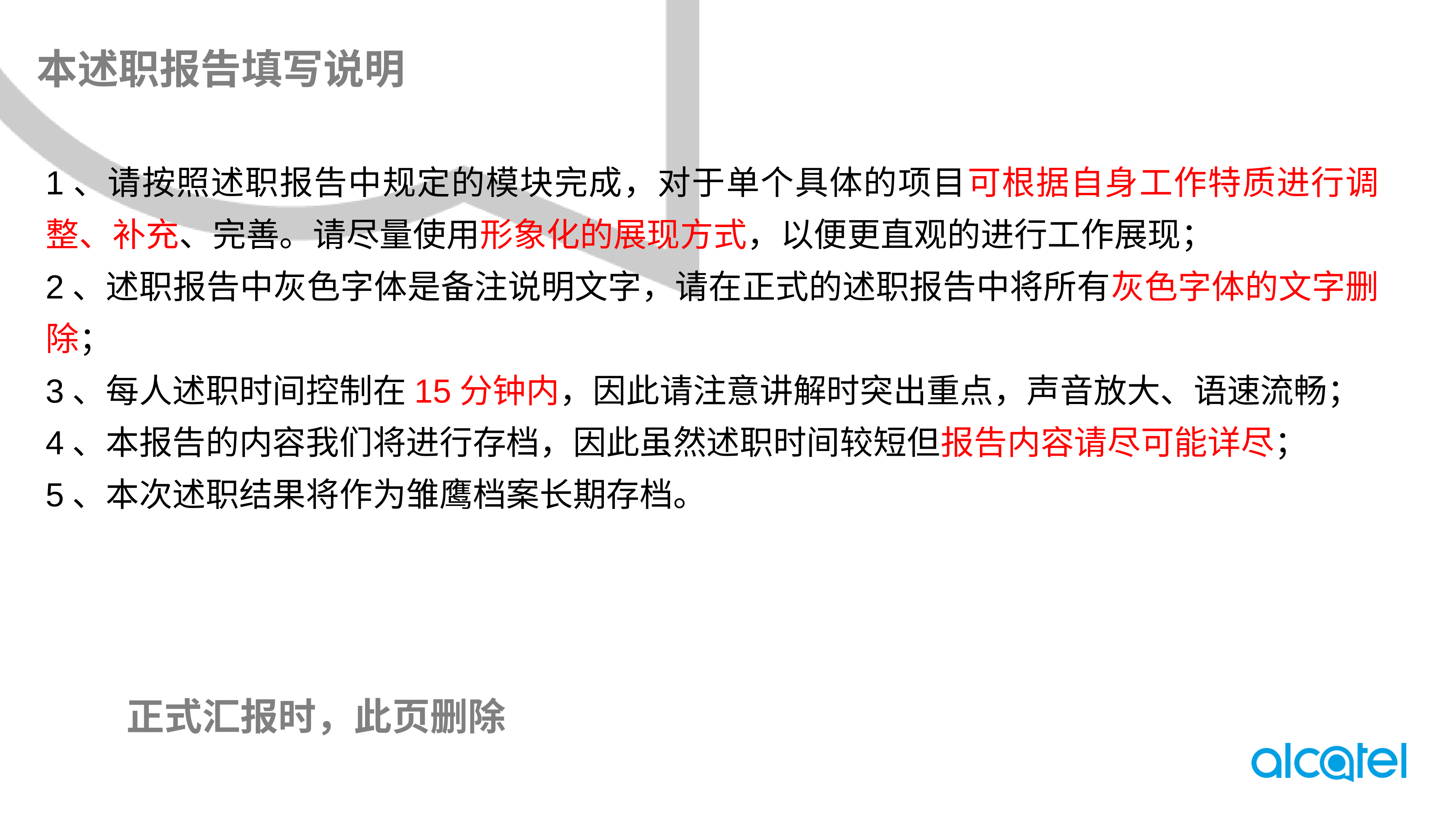

本述职报告填写说明
1、请按照述职报告中规定的模块完成，对于单个具体的项目可根据自身工作特质进行调整、补充、完善。请尽量使用形象化的展现方式，以便更直观的进行工作展现；
2、述职报告中灰色字体是备注说明文字，请在正式的述职报告中将所有灰色字体的文字删除；
3、每人述职时间控制在15分钟内，因此请注意讲解时突出重点，声音放大、语速流畅；
4、本报告的内容我们将进行存档，因此虽然述职时间较短但报告内容请尽可能详尽；
5、本次述职结果将作为雏鹰档案长期存档。
正式汇报时，此页删除